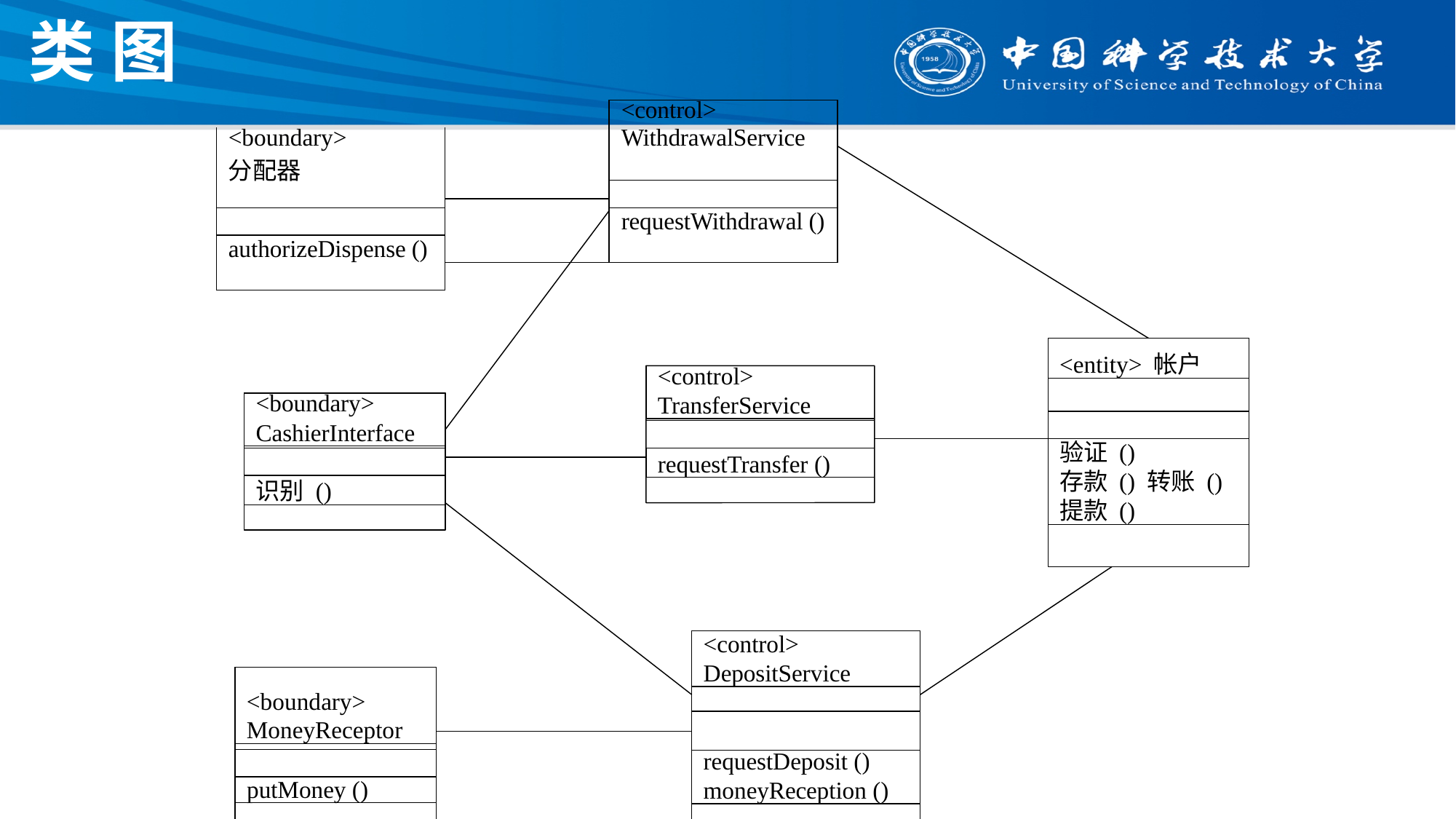

# 类 图
|  |  | <control> WithdrawalService |
| --- | --- | --- |
| <boundary> 分配器 |  |  |
|  |  |  |
|  |  |  |
|  |  | requestWithdrawal () |
| authorizeDispense () |  |  |
|  |  |  |

<entity> 帐户

<control>
TransferService

<boundary>
CashierInterface

验证 ()
存款 () 转账 () 提款 ()

requestTransfer ()

识别 ()

<control>
DepositService

<boundary> MoneyReceptor

requestDeposit ()
moneyReception ()
putMoney ()